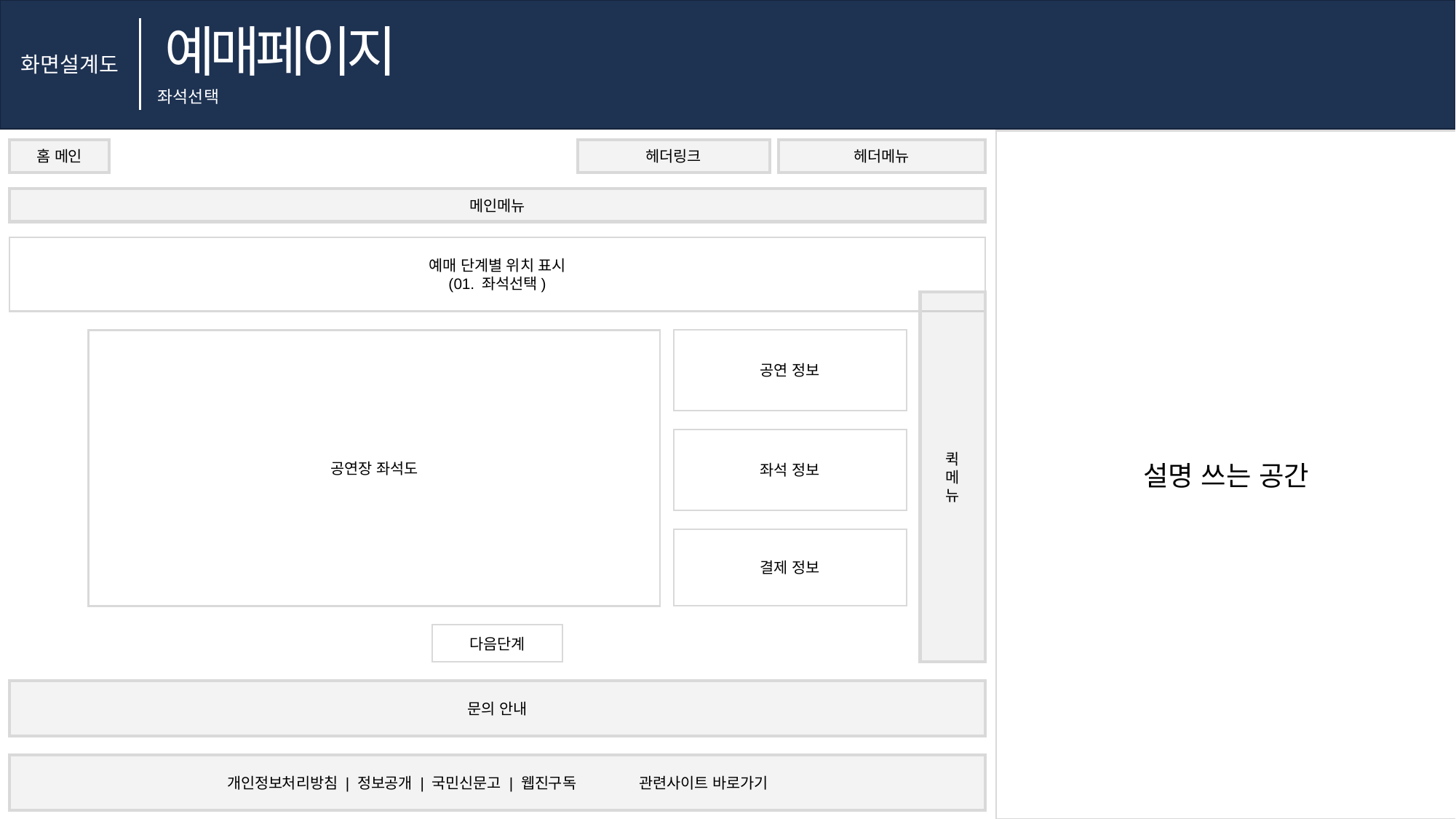

예매페이지
화면설계도
좌석선택
설명 쓰는 공간
헤더링크
홈 메인
헤더메뉴
메인메뉴
예매 단계별 위치 표시
(01. 좌석선택)
퀵
메
뉴
공연 정보
공연장 좌석도
좌석 정보
결제 정보
다음단계
문의 안내
개인정보처리방침 | 정보공개 | 국민신문고 | 웹진구독               관련사이트 바로가기